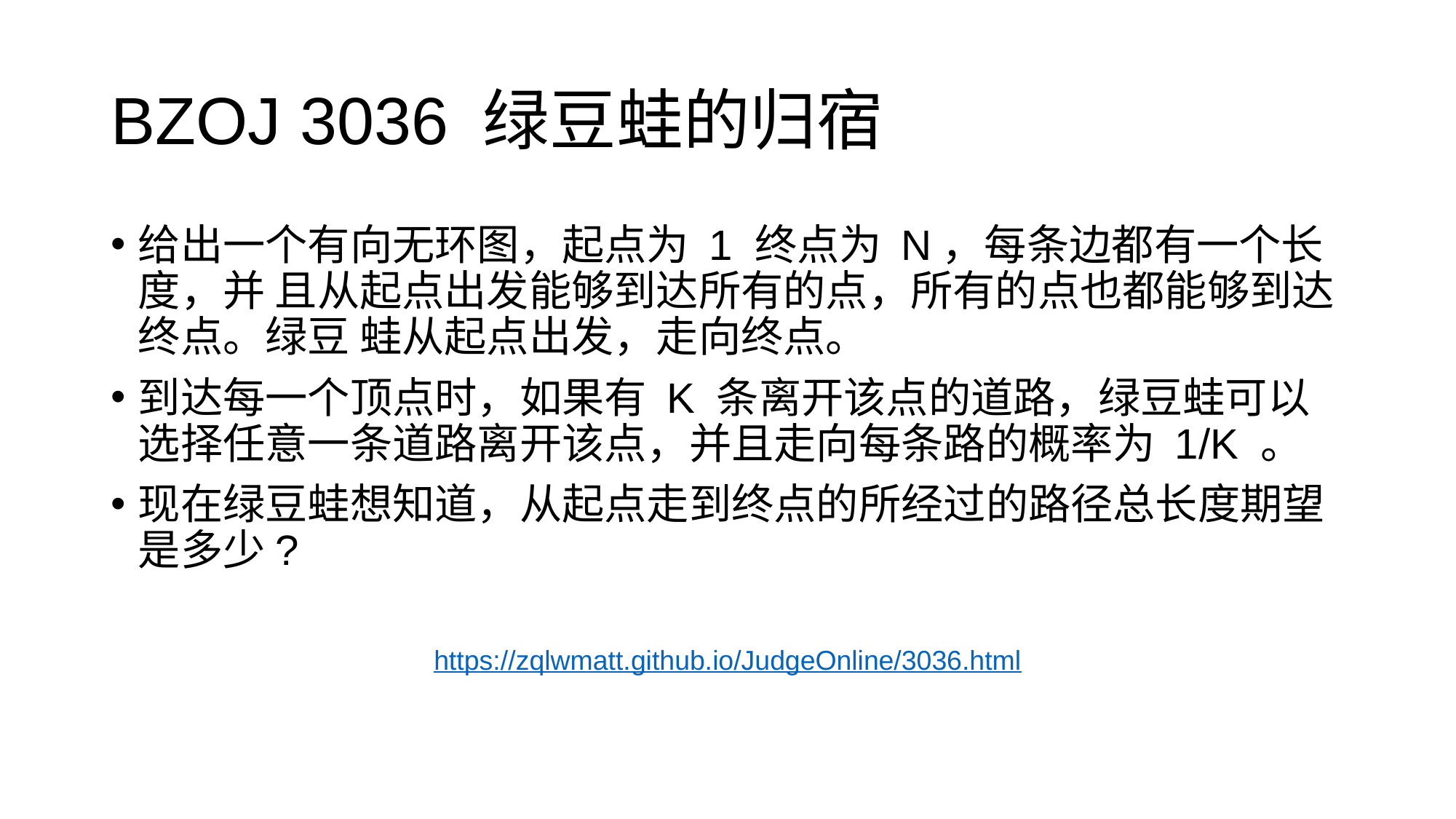

# BZOJ 3036 绿豆蛙的归宿
给出一个有向无环图，起点为 1 终点为 N，每条边都有一个长度，并 且从起点出发能够到达所有的点，所有的点也都能够到达终点。绿豆 蛙从起点出发，走向终点。
到达每一个顶点时，如果有 K 条离开该点的道路，绿豆蛙可以选择任意一条道路离开该点，并且走向每条路的概率为 1/K 。
现在绿豆蛙想知道，从起点走到终点的所经过的路径总长度期望是多少?

https://zqlwmatt.github.io/JudgeOnline/3036.html